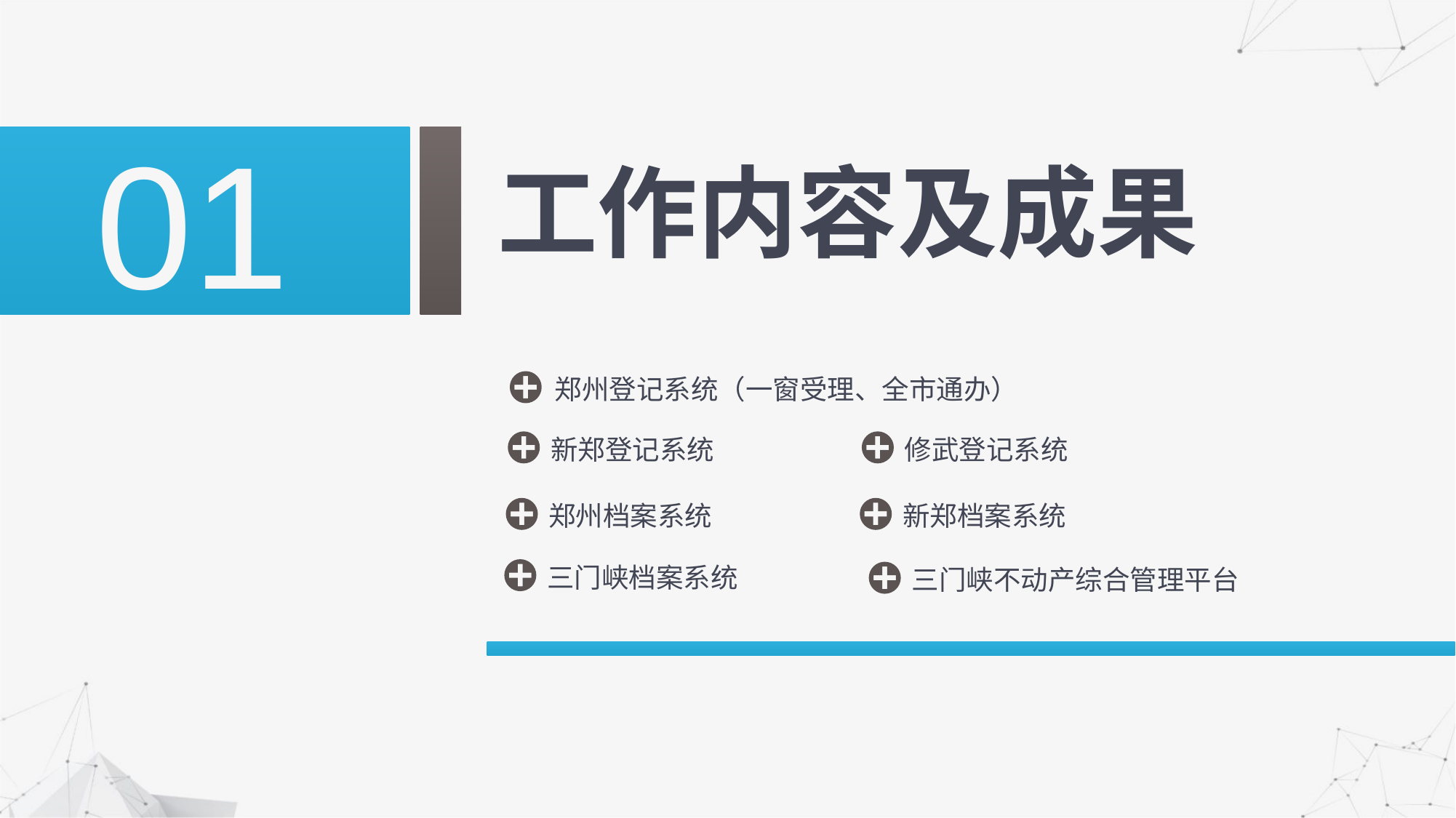

01

工作内容及成果
郑州登记系统（一窗受理、全市通办）

新郑登记系统
修武登记系统

郑州档案系统
新郑档案系统

三门峡档案系统
三门峡不动产综合管理平台